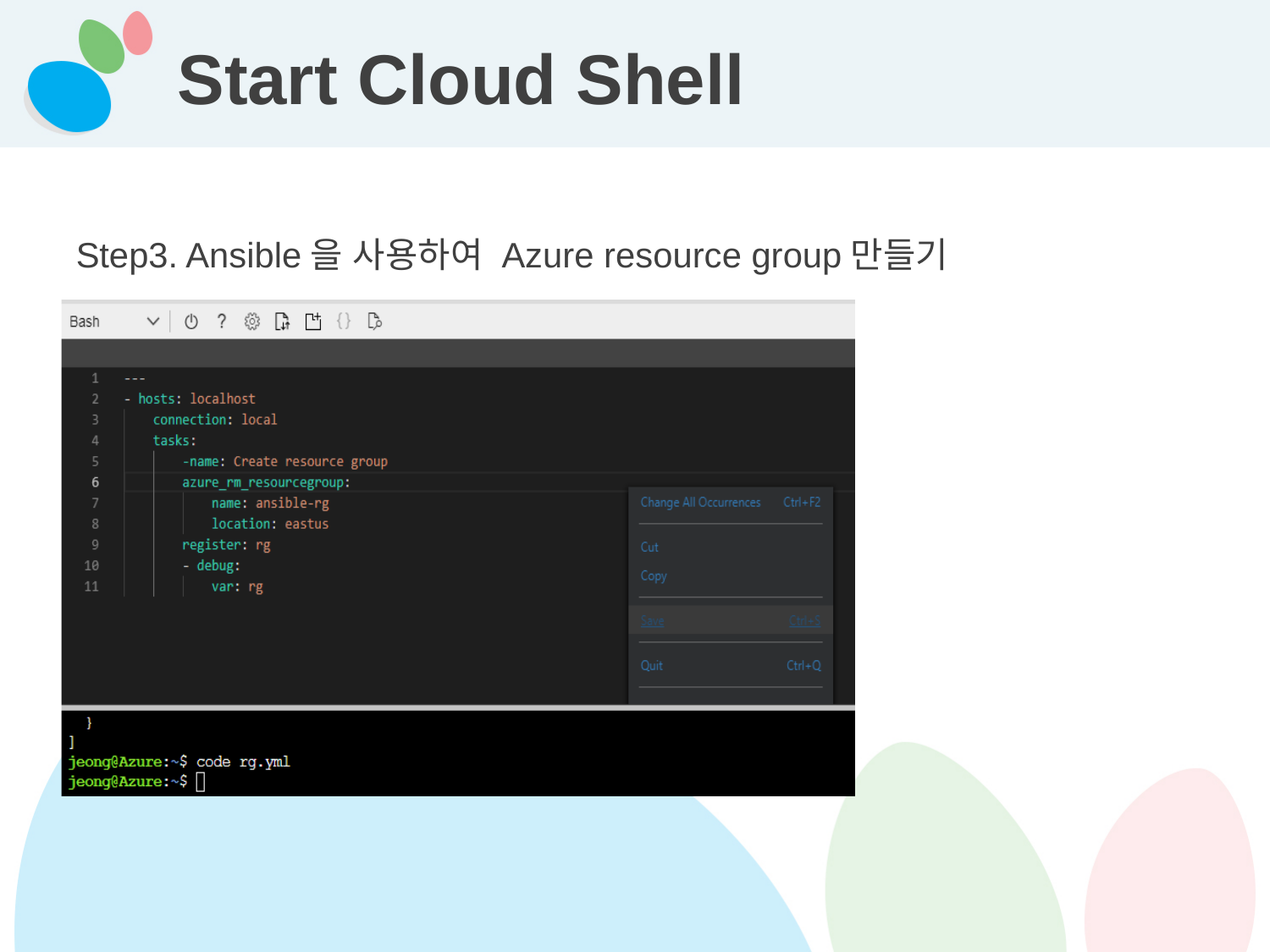

# Start Cloud Shell
Step3. Ansible을 사용하여 Azure resource group만들기